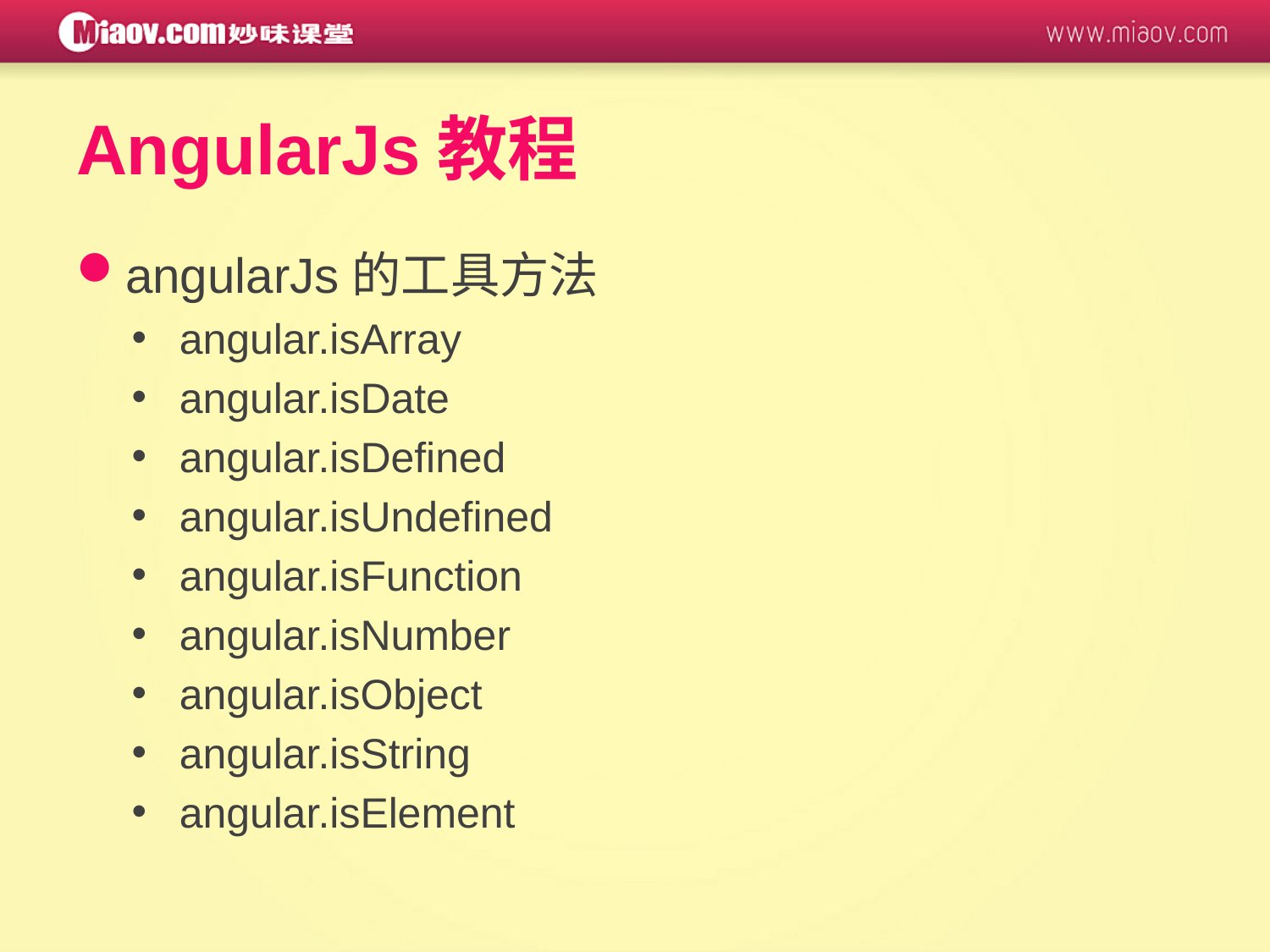

# AngularJs教程
angularJs的工具方法
angular.isArray
angular.isDate
angular.isDefined
angular.isUndefined
angular.isFunction
angular.isNumber
angular.isObject
angular.isString
angular.isElement